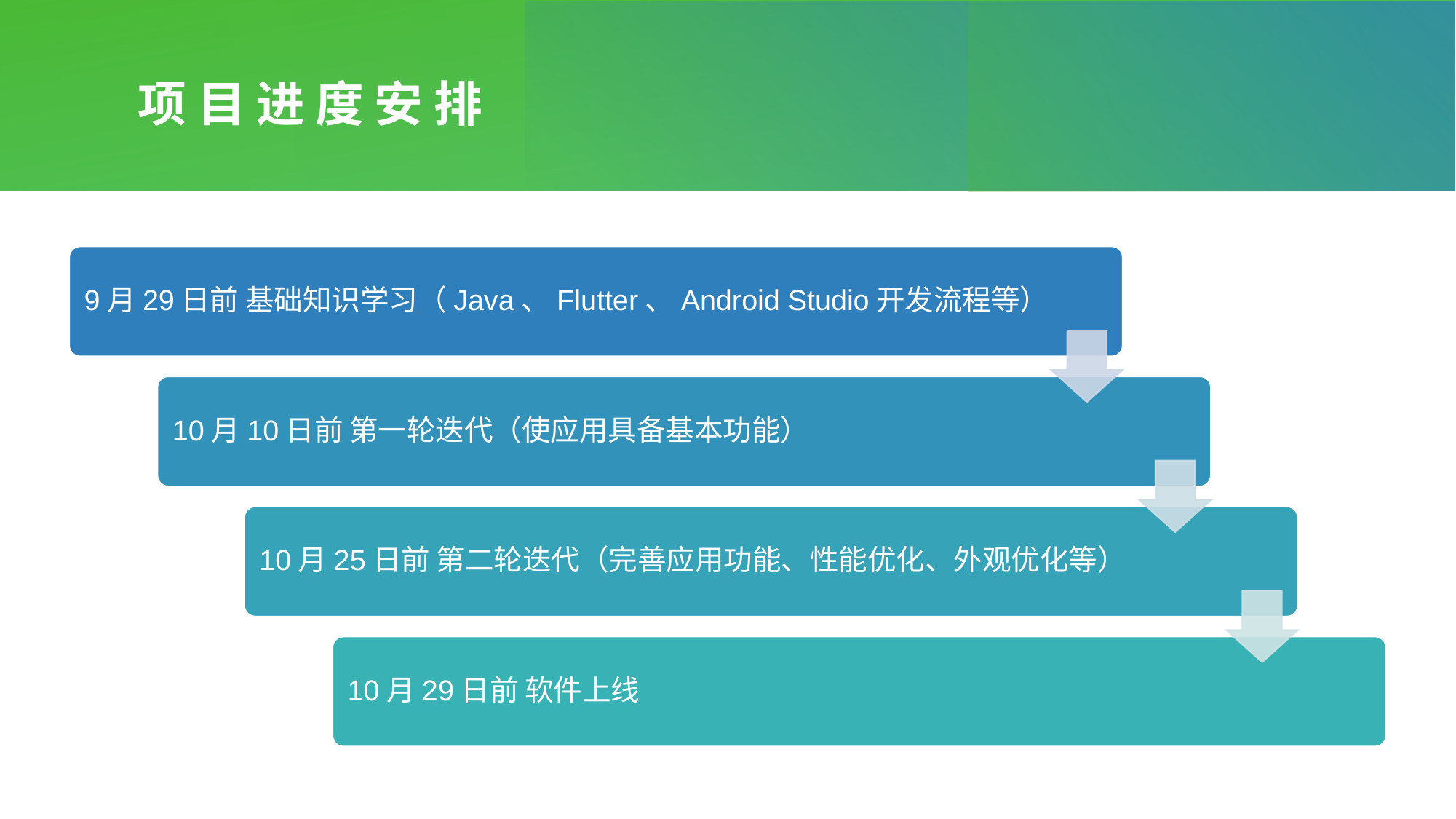

# 项目进度安排
9月29日前 基础知识学习（Java、Flutter、Android Studio开发流程等）
10月10日前 第一轮迭代（使应用具备基本功能）
10月25日前 第二轮迭代（完善应用功能、性能优化、外观优化等）
10月29日前 软件上线